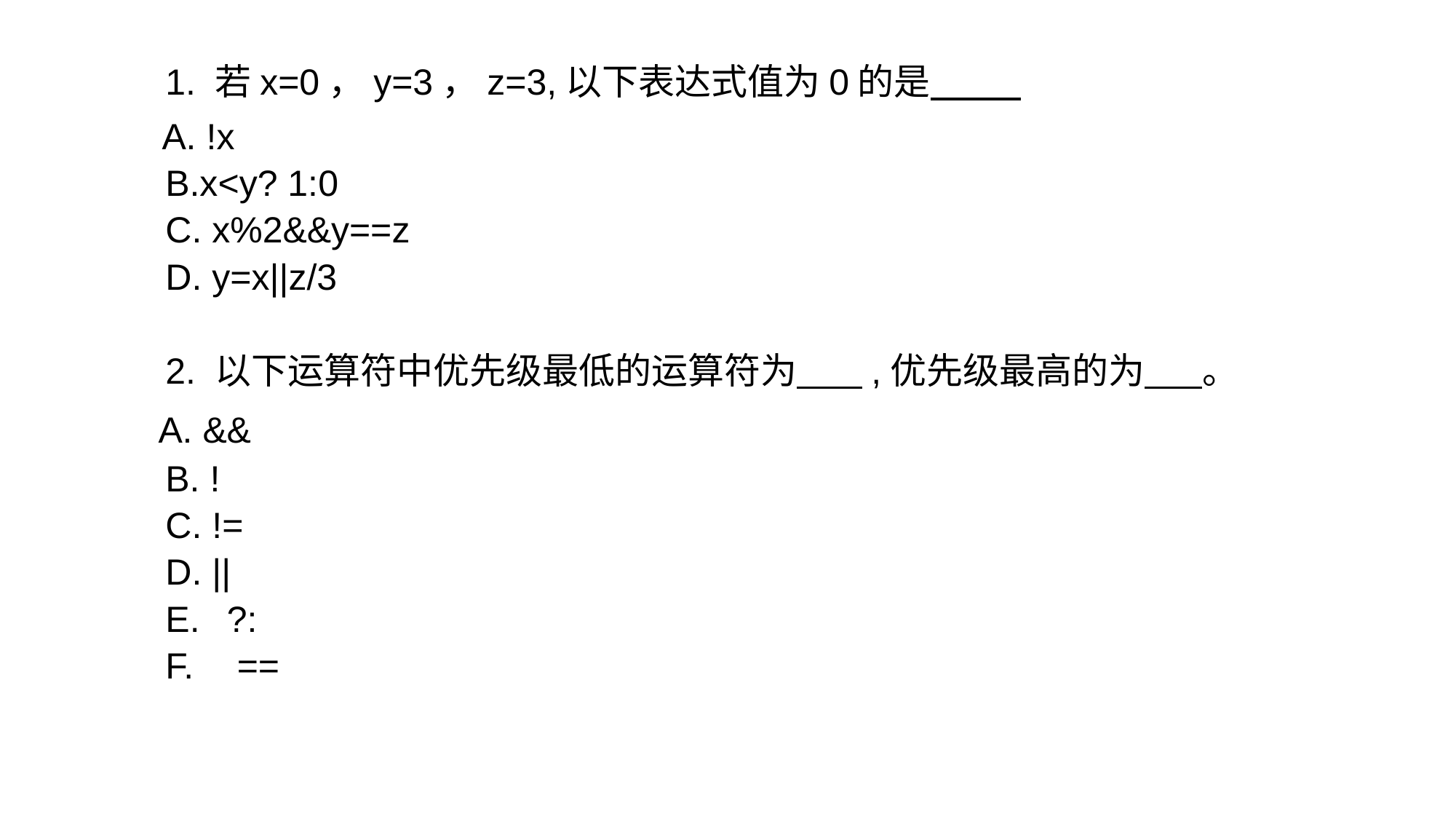

1. 若x=0，y=3，z=3,以下表达式值为0的是
     A. !x
B.x<y? 1:0
C. x%2&&y==z
D. y=x||z/3

2. 以下运算符中优先级最低的运算符为        ,优先级最高的为       。
    A. &&
B. !
C. !=
D. ||
?:
 ==